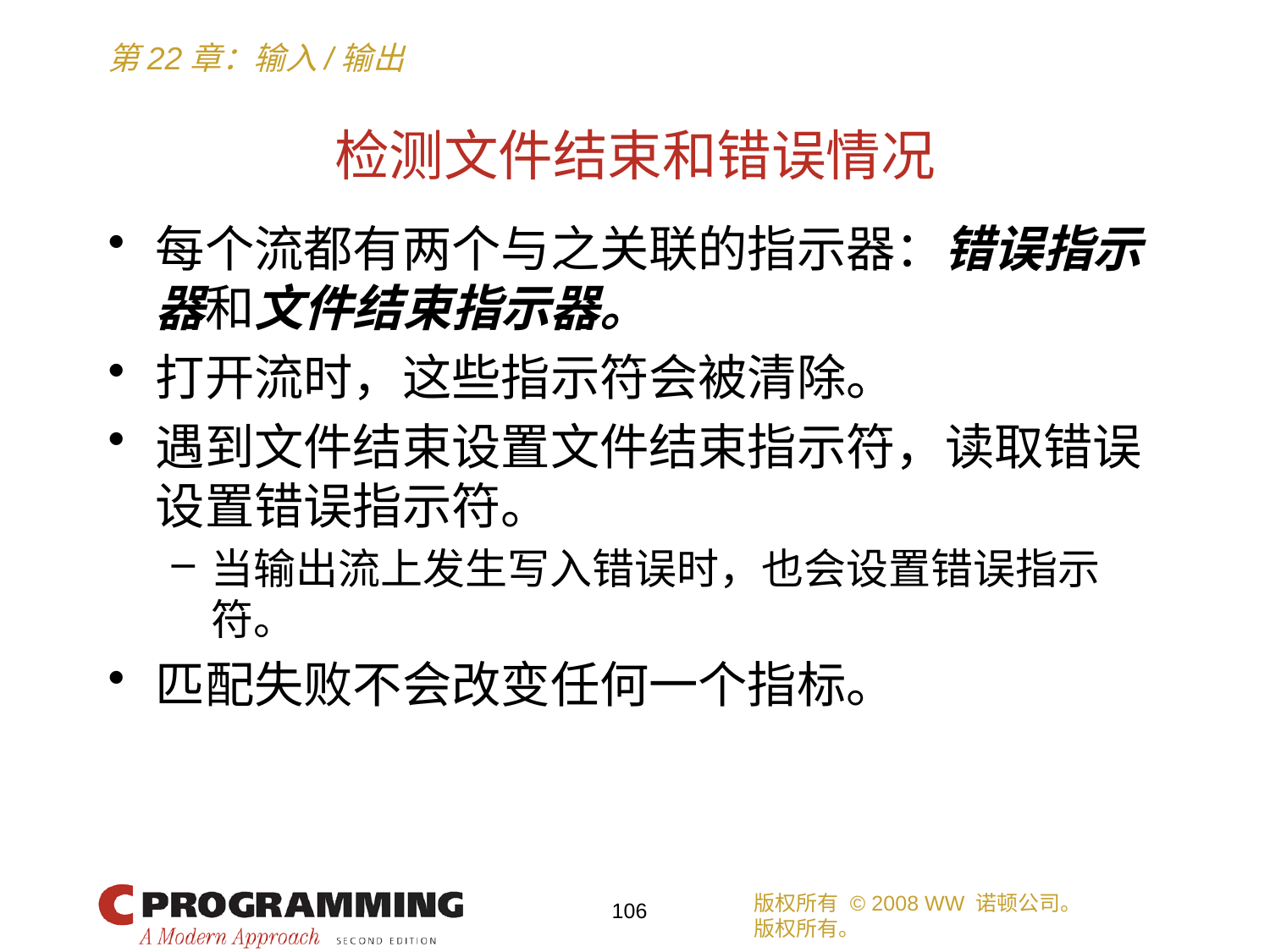

# 检测文件结束和错误情况
每个流都有两个与之关联的指示器：错误指示器和文件结束指示器。
打开流时，这些指示符会被清除。
遇到文件结束设置文件结束指示符，读取错误设置错误指示符。
当输出流上发生写入错误时，也会设置错误指示符。
匹配失败不会改变任何一个指标。
版权所有 © 2008 WW 诺顿公司。
版权所有。
106